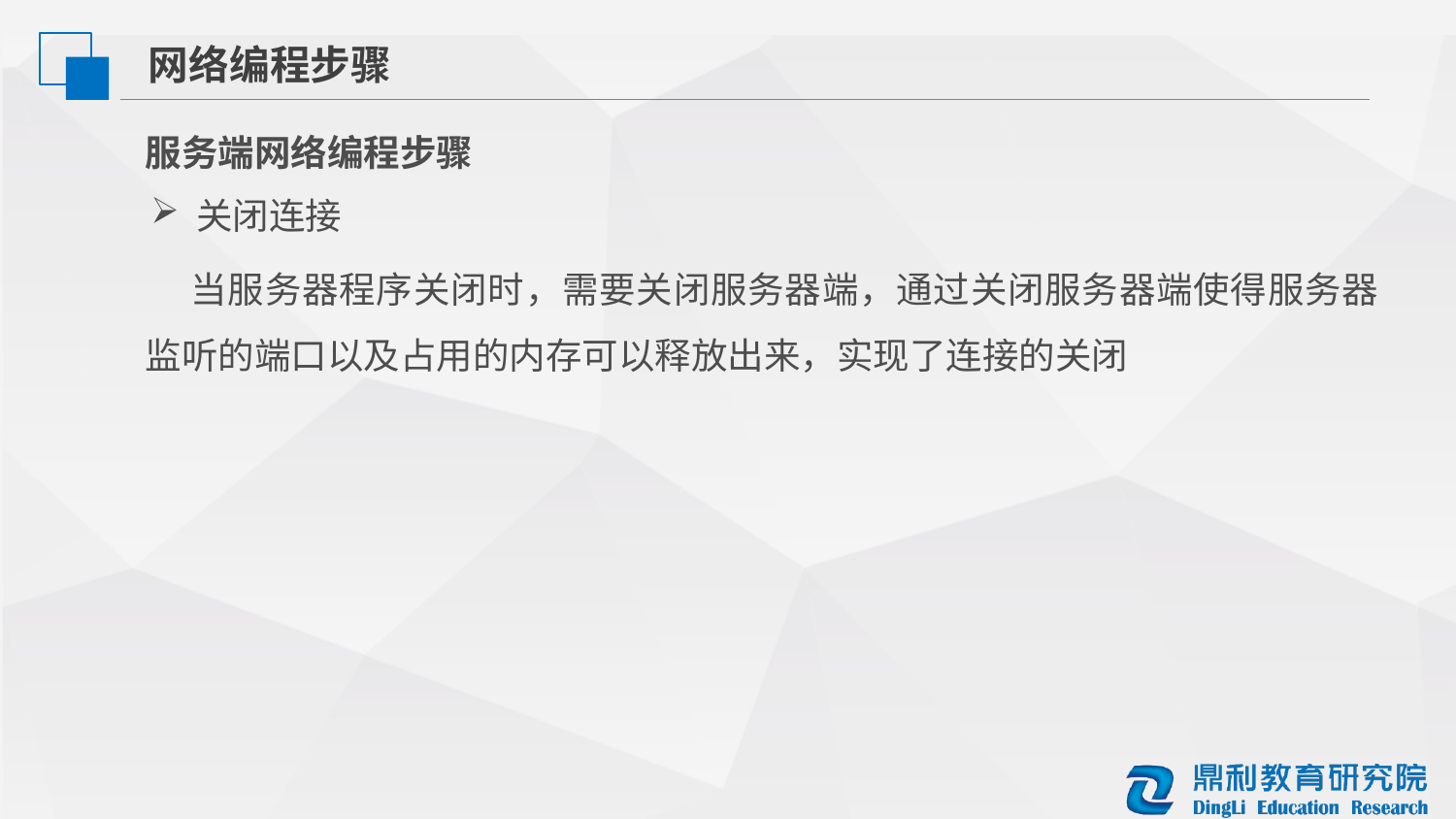

网络编程步骤
服务端网络编程步骤
关闭连接
    当服务器程序关闭时，需要关闭服务器端，通过关闭服务器端使得服务器监听的端口以及占用的内存可以释放出来，实现了连接的关闭